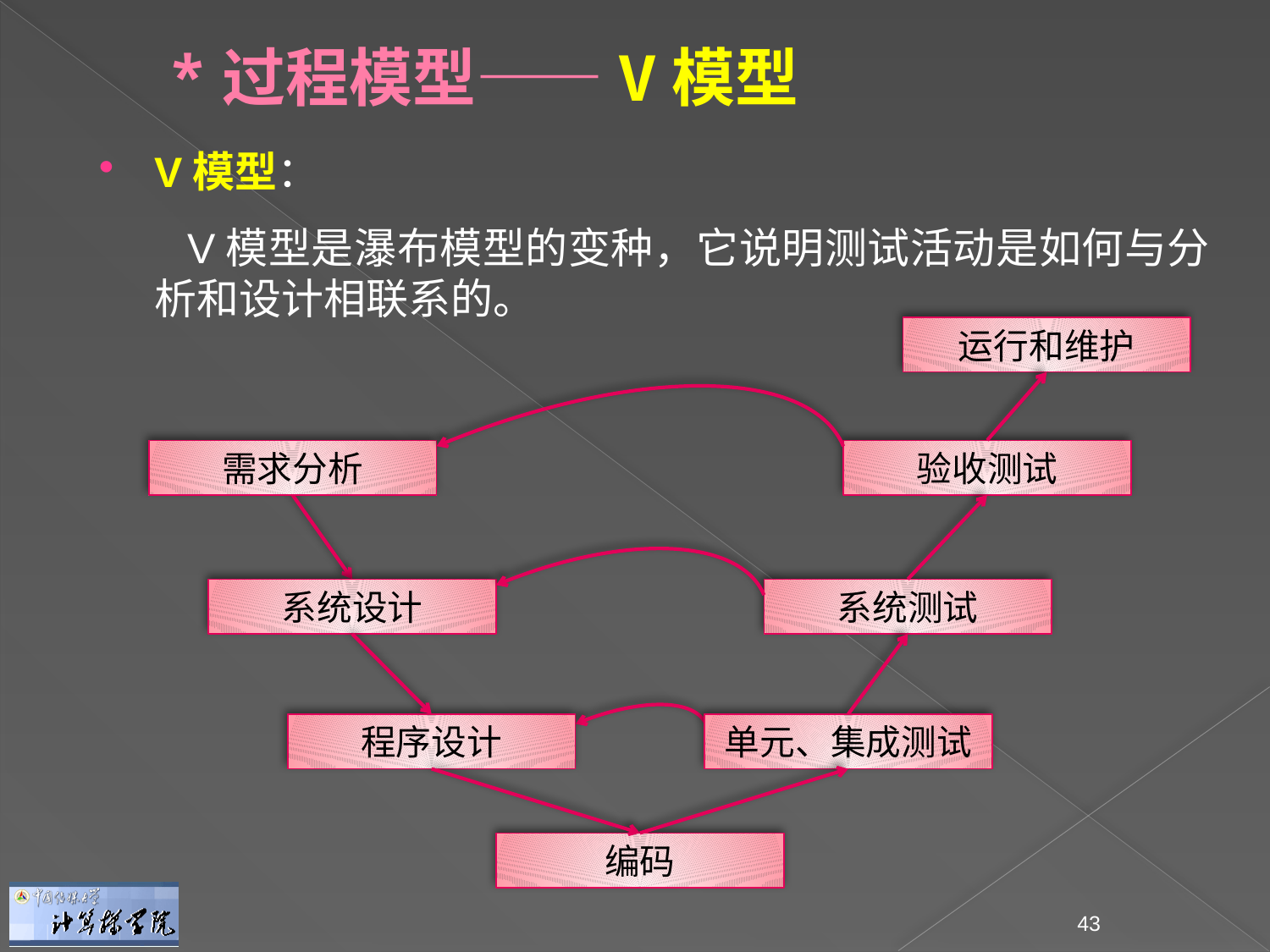

*过程模型——V模型
V模型：
       V模型是瀑布模型的变种，它说明测试活动是如何与分析和设计相联系的。

运行和维护
需求分析
验收测试

系统设计
系统测试

程序设计
单元、集成测试
编码
43